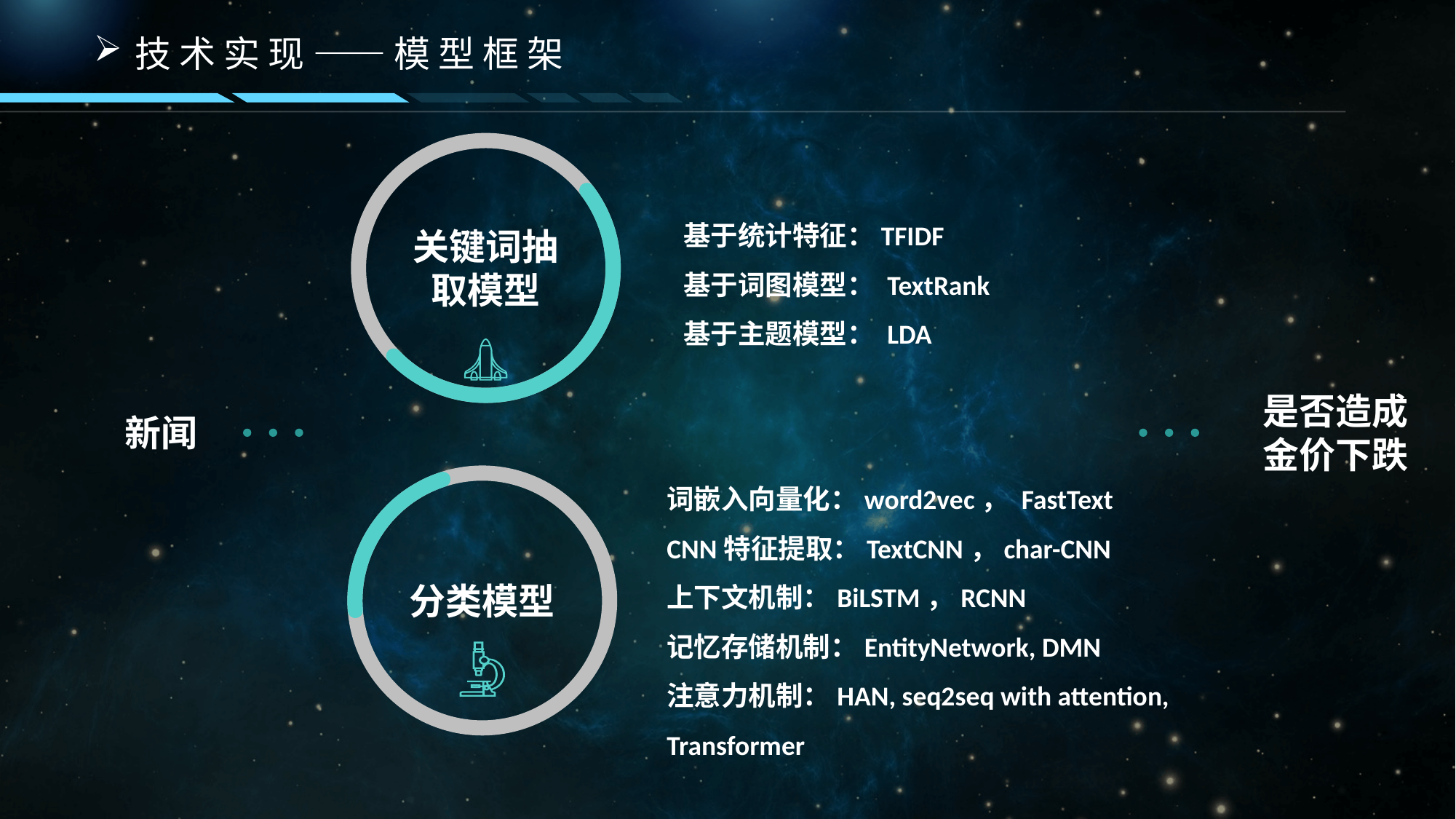

技 术 实 现 —— 模 型 框 架

关键词抽取模型

基于统计特征：TFIDF
基于词图模型： TextRank
基于主题模型： LDA
是否造成金价下跌
新闻

词嵌入向量化：word2vec， FastText
CNN特征提取：TextCNN，char-CNN
上下文机制：BiLSTM，RCNN
记忆存储机制：EntityNetwork, DMN
注意力机制：HAN, seq2seq with attention,
Transformer

分类模型